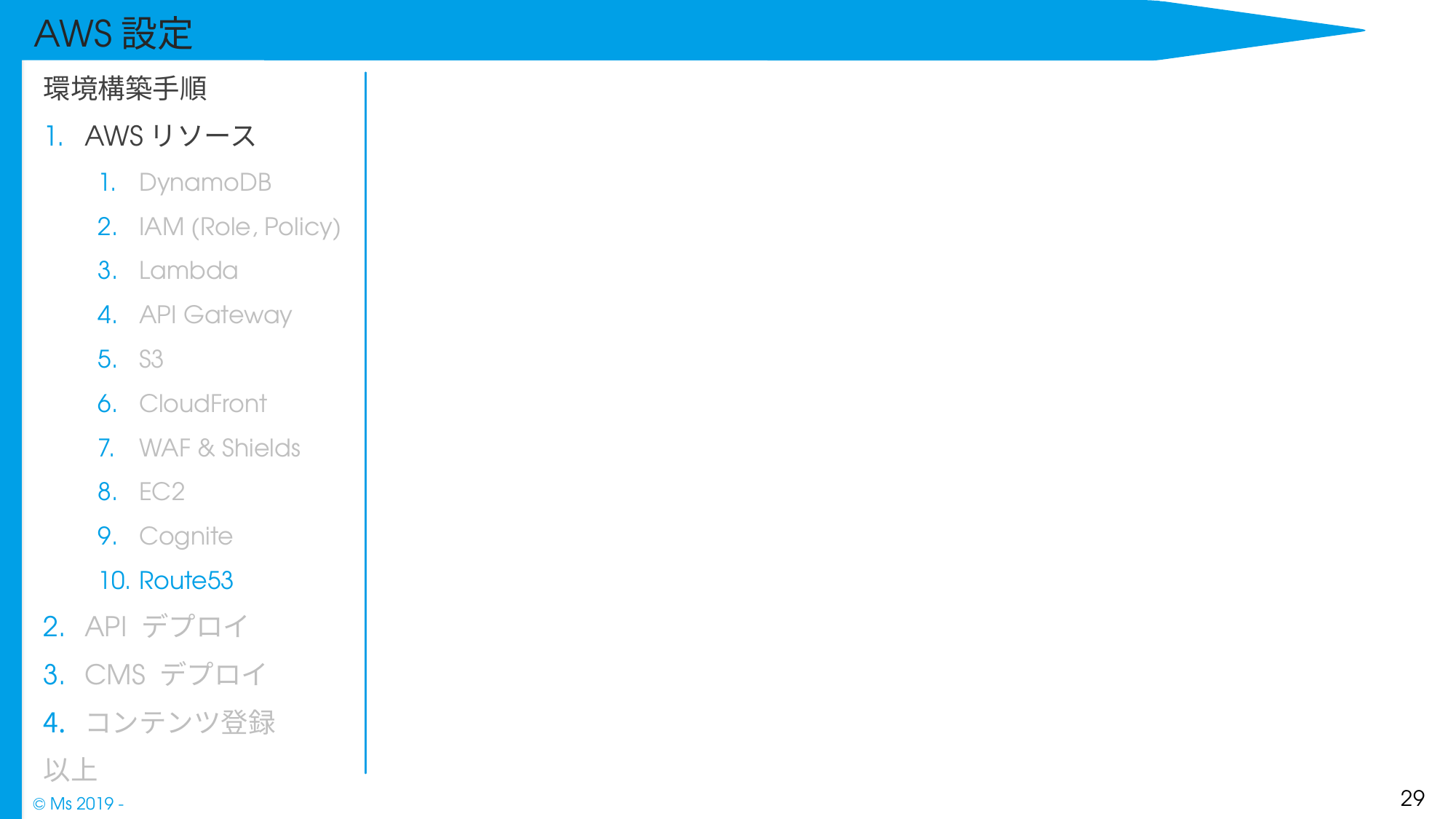

# AWS設定
環境構築手順
AWSリソース
DynamoDB
IAM (Role, Policy)
Lambda
API Gateway
S3
CloudFront
WAF & Shields
EC2
Cognite
Route53
API デプロイ
CMS デプロイ
コンテンツ登録
以上

29